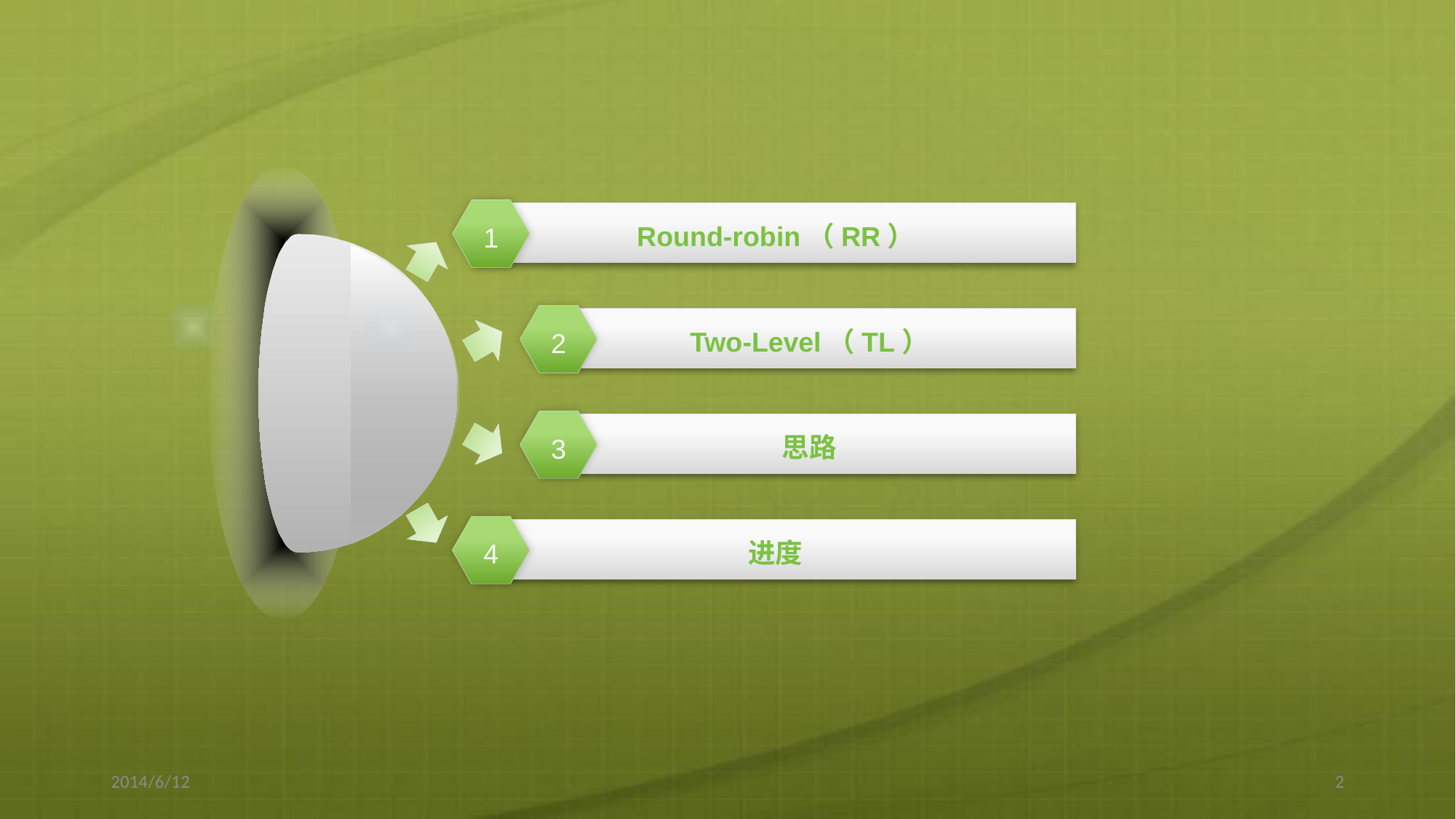

1
Round-robin（RR）

2
Two-Level（TL）
3
思路
4
进度
2014/6/12

2